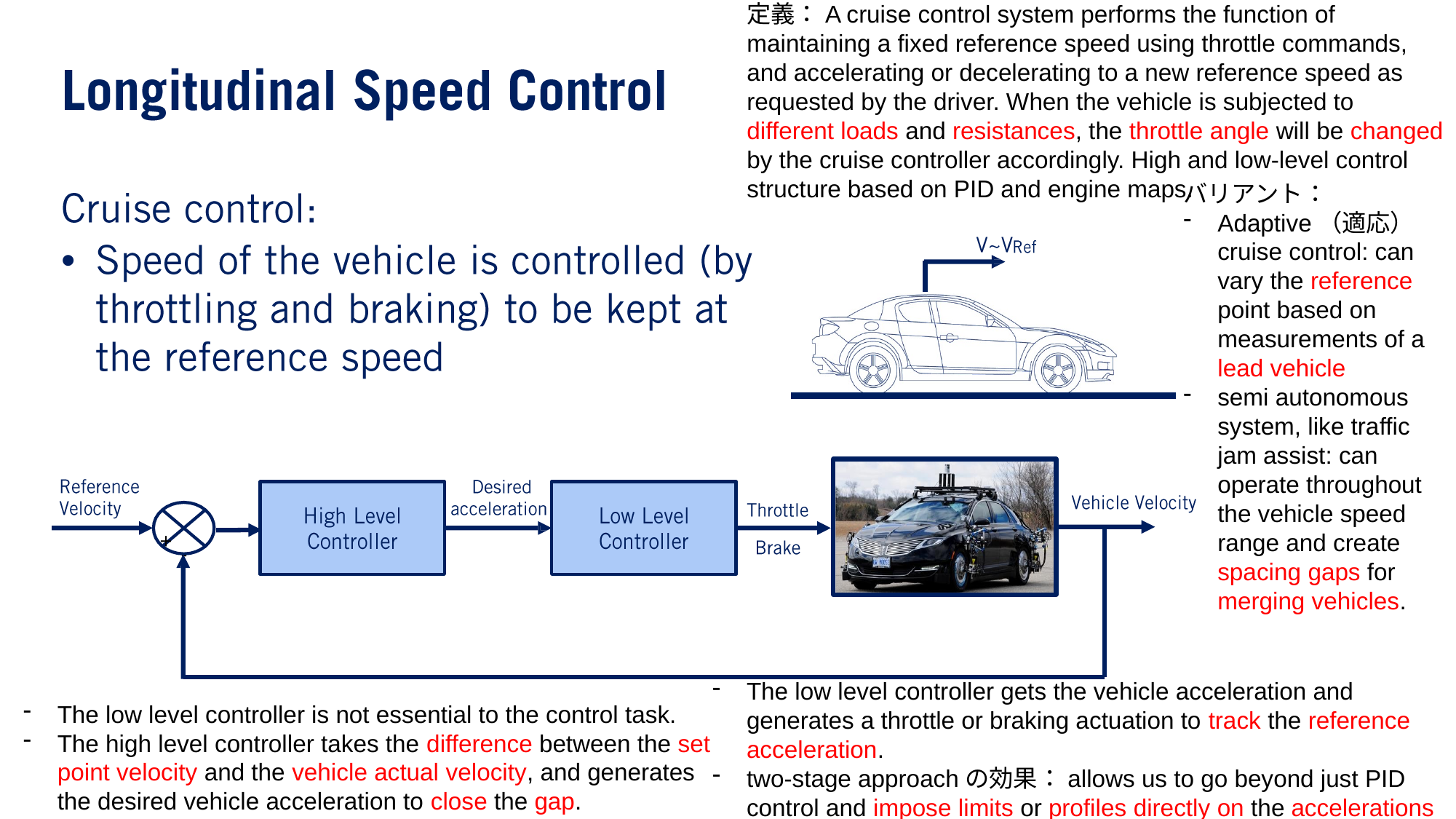

定義：A cruise control system performs the function of maintaining a fixed reference speed using throttle commands, and accelerating or decelerating to a new reference speed as requested by the driver. When the vehicle is subjected to different loads and resistances, the throttle angle will be changed by the cruise controller accordingly. High and low-level control structure based on PID and engine maps.

バリアント：
Adaptive（適応） cruise control: can vary the reference point based on measurements of a lead vehicle
semi autonomous system, like traffic jam assist: can operate throughout the vehicle speed range and create spacing gaps for merging vehicles.

•

+ -
The low level controller gets the vehicle acceleration and generates a throttle or braking actuation to track the reference acceleration.
two-stage approachの効果：allows us to go beyond just PID control and impose limits or profiles directly on the accelerations that are requested of the vehicle in order to maintain speed.
The low level controller is not essential to the control task.
The high level controller takes the difference between the set point velocity and the vehicle actual velocity, and generates the desired vehicle acceleration to close the gap.